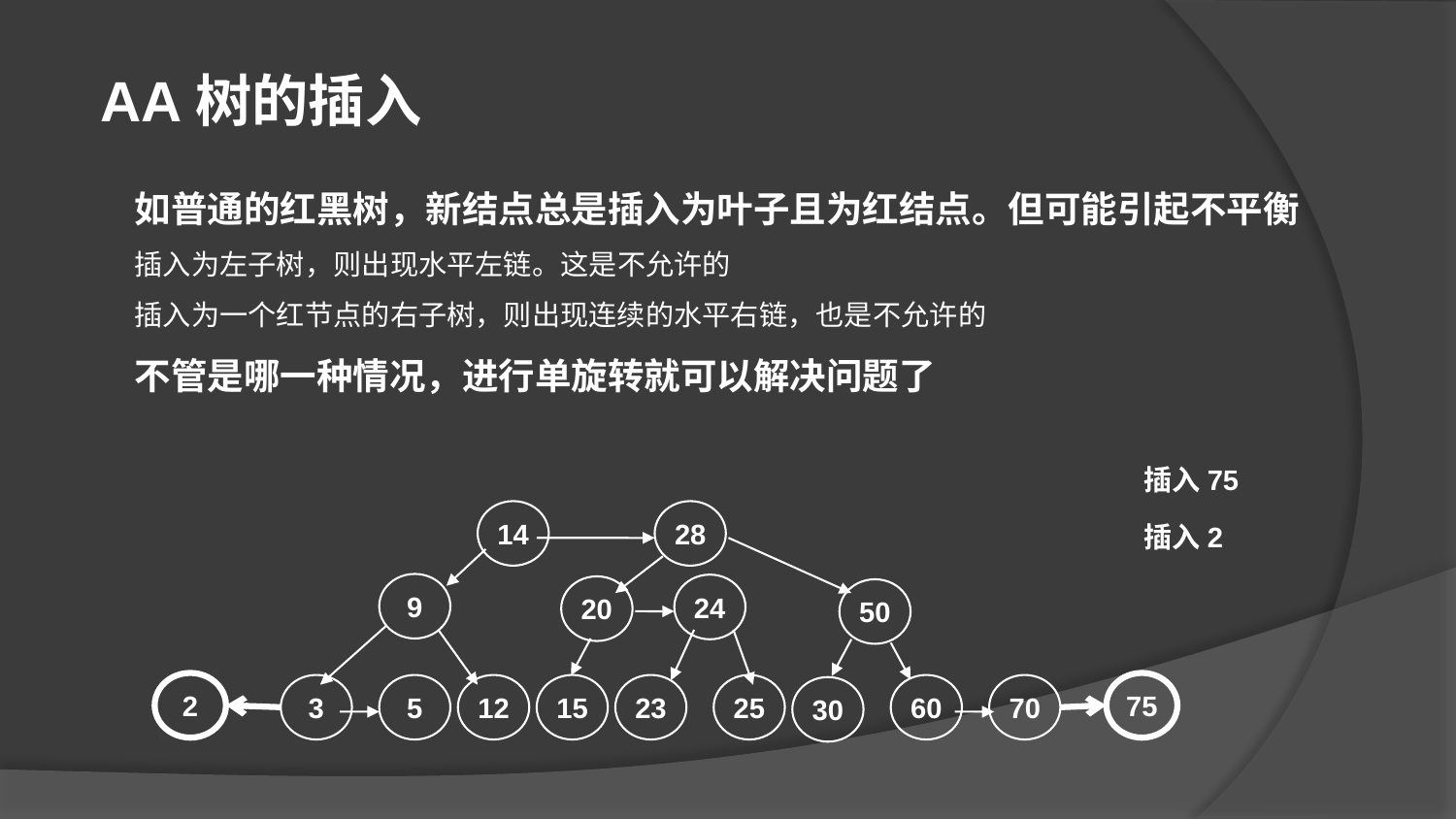

AA树的插入
如普通的红黑树，新结点总是插入为叶子且为红结点。但可能引起不平衡
插入为左子树，则出现水平左链。这是不允许的
插入为一个红节点的右子树，则出现连续的水平右链，也是不允许的
不管是哪一种情况，进行单旋转就可以解决问题了
插入75
14
28

9
24
20
50

3
5
12
15
23
25
60
70
30

插入2
2
75